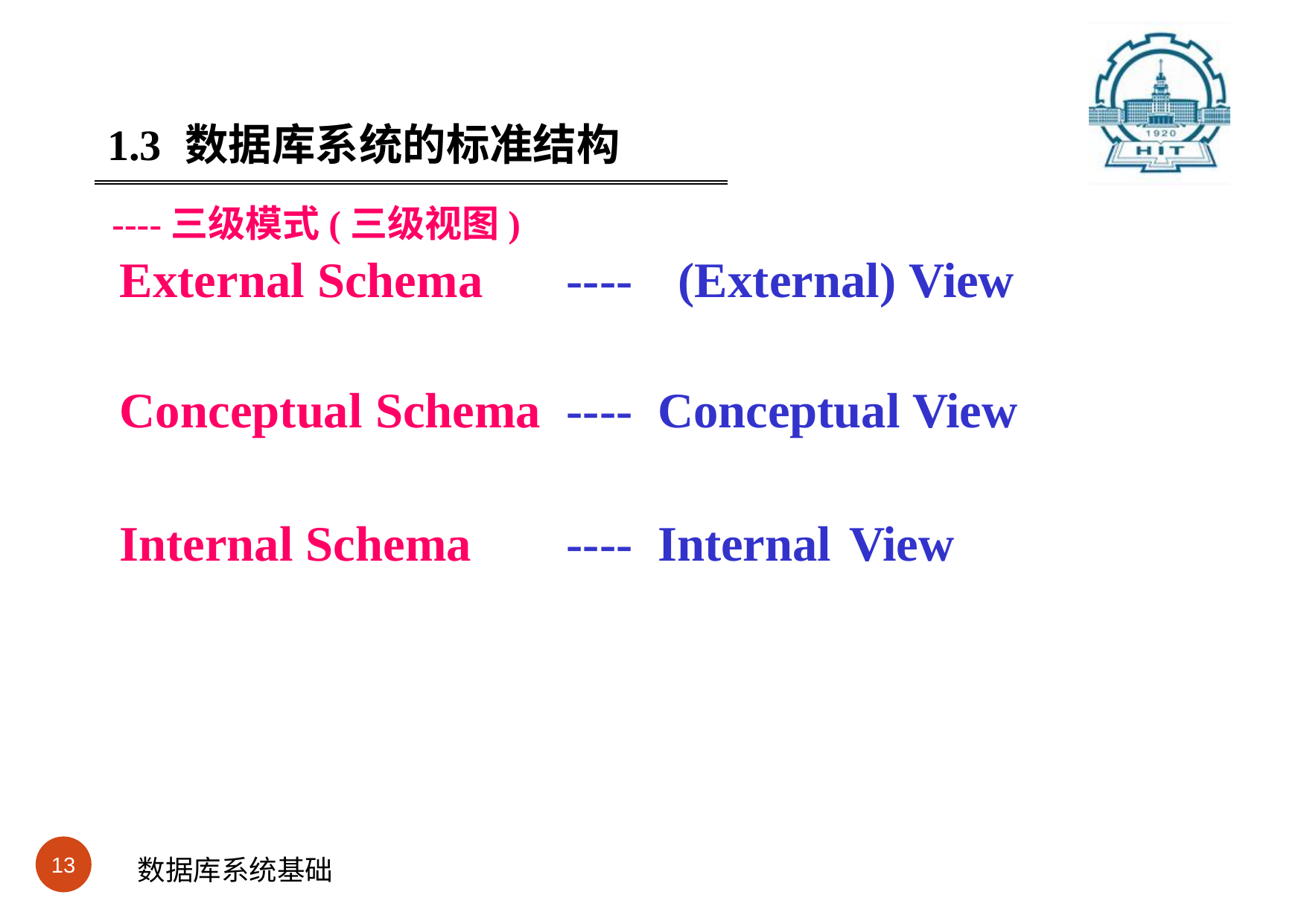

#
1.3	数据库系统的标准结构
----三级模式(三级视图)
External Schema	----	(External) View

Conceptual Schema	----  Conceptual View

Internal Schema	----  Internal View